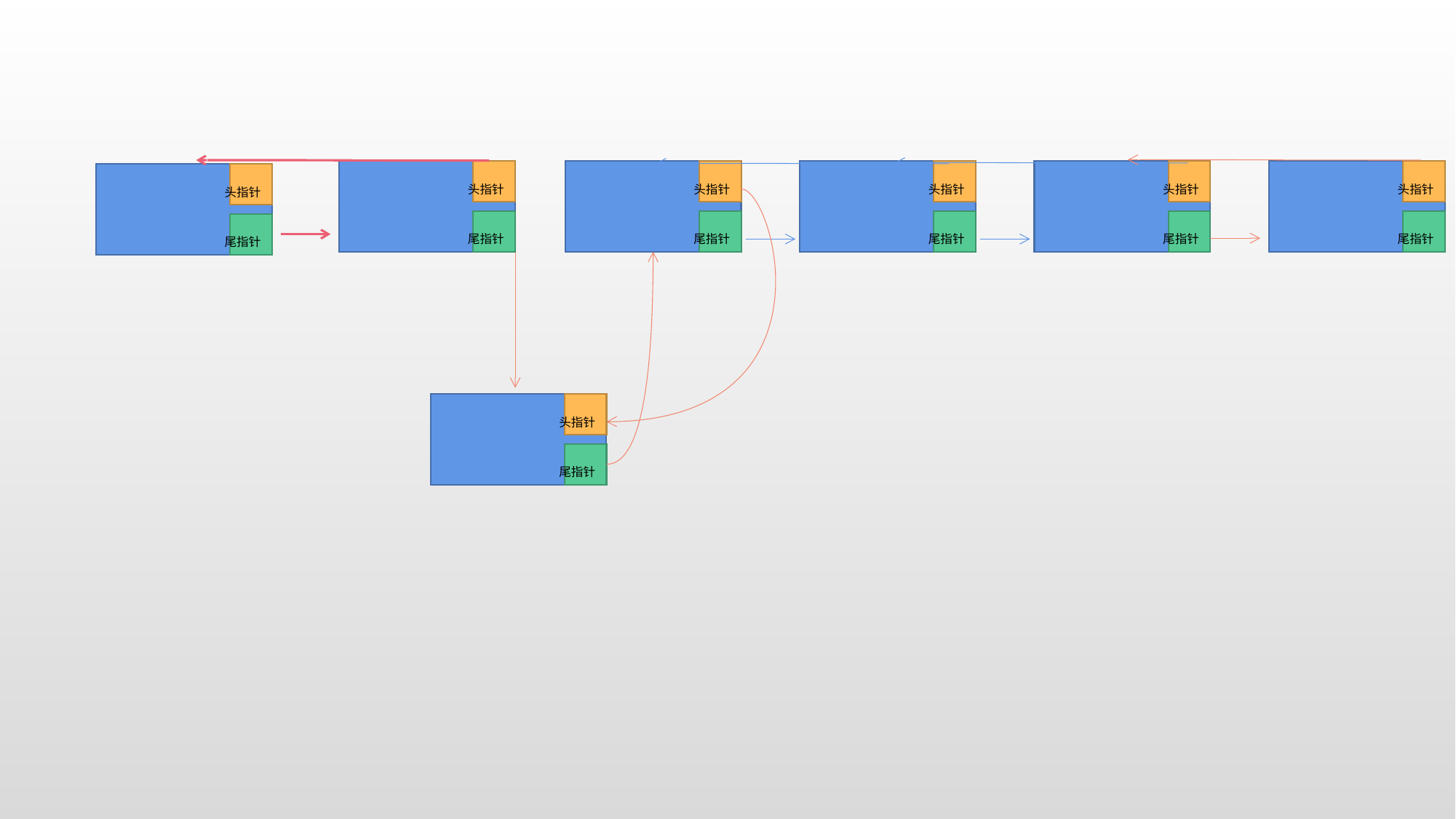

头指针
尾指针

头指针
尾指针

头指针
尾指针

头指针
尾指针

头指针
尾指针

头指针
尾指针

头指针
尾指针